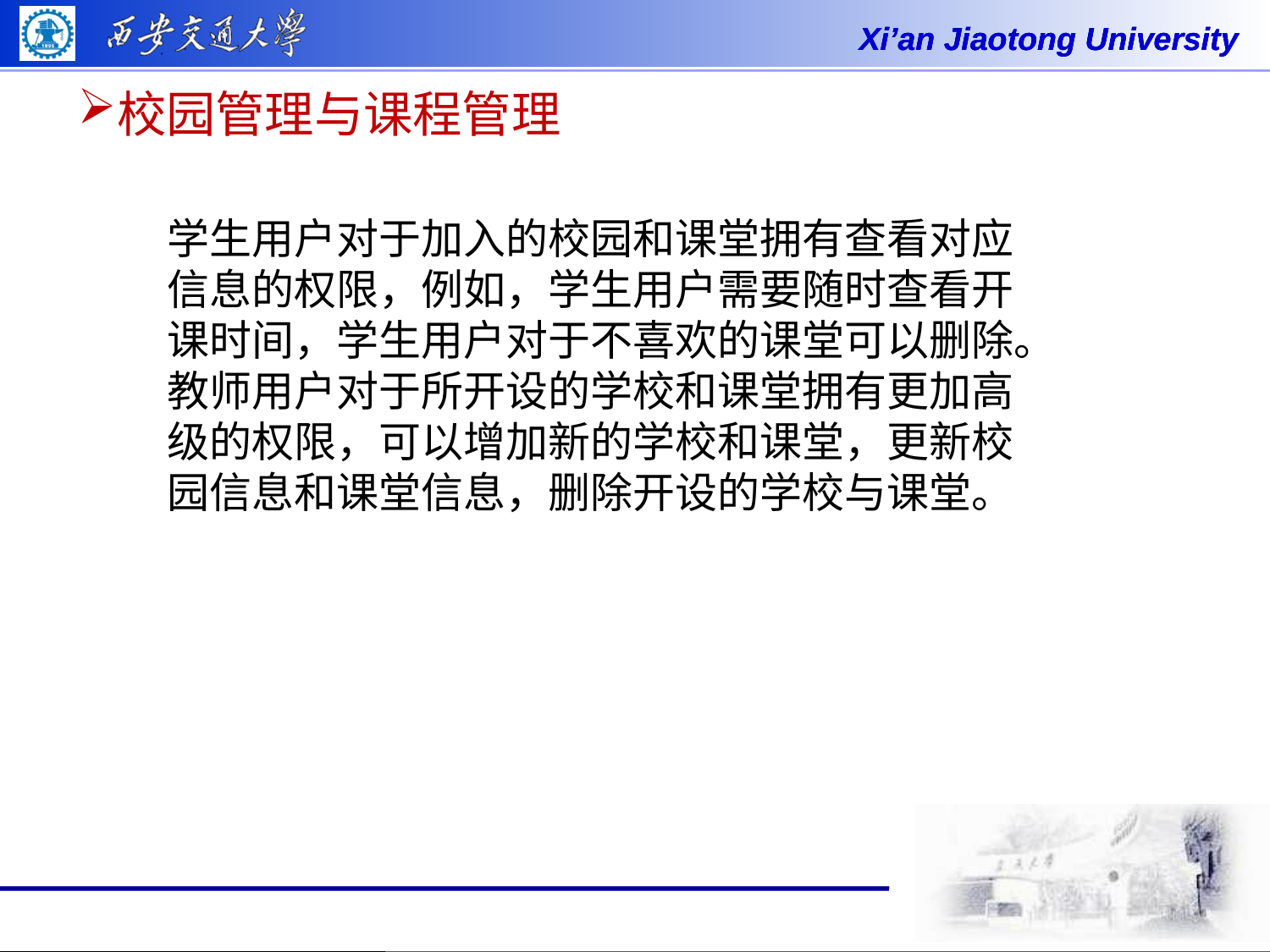

# 校园管理与课程管理
学生用户对于加入的校园和课堂拥有查看对应信息的权限，例如，学生用户需要随时查看开课时间，学生用户对于不喜欢的课堂可以删除。教师用户对于所开设的学校和课堂拥有更加高级的权限，可以增加新的学校和课堂，更新校园信息和课堂信息，删除开设的学校与课堂。